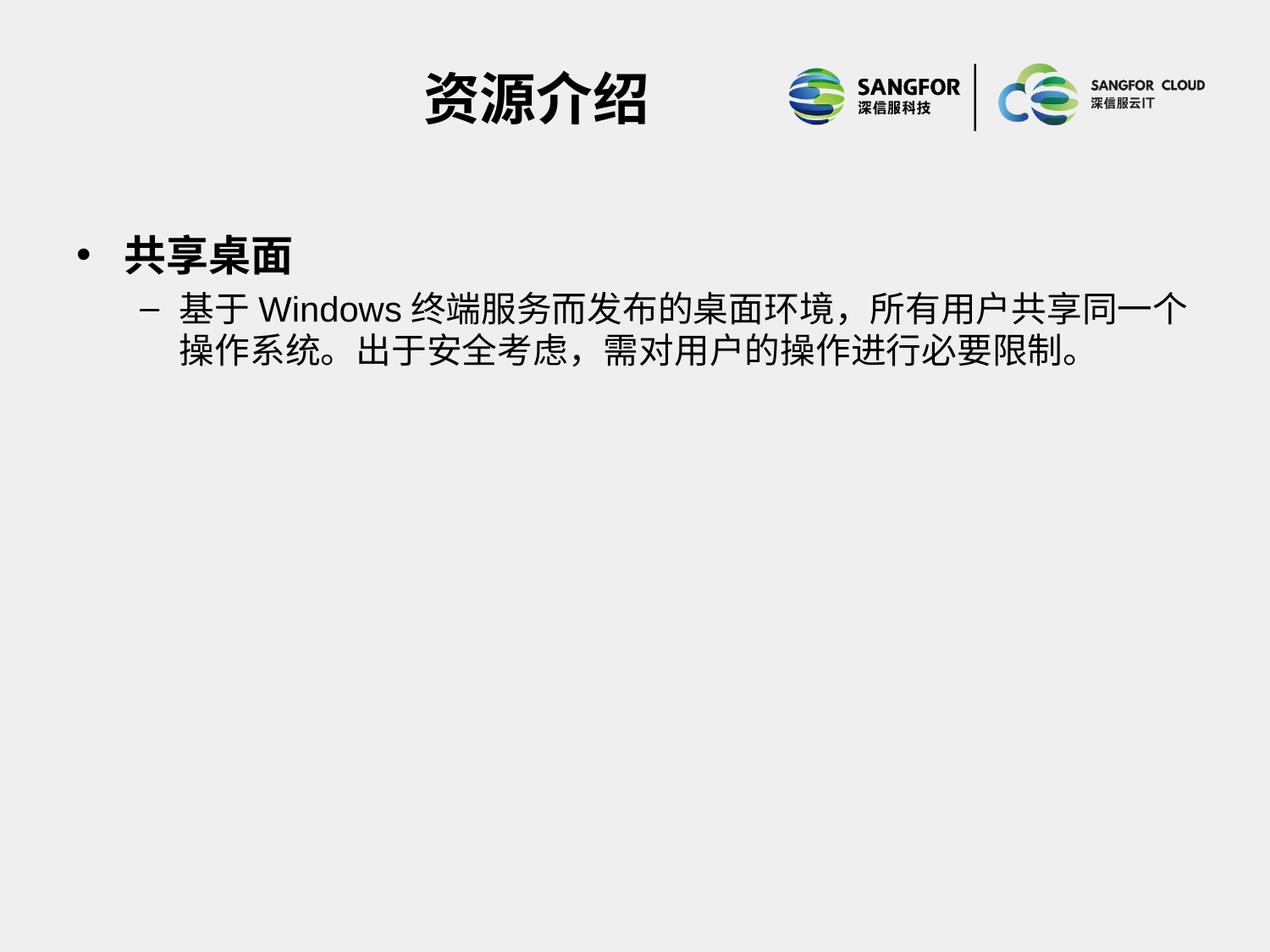

# 资源介绍
共享桌面
基于Windows终端服务而发布的桌面环境，所有用户共享同一个操作系统。出于安全考虑，需对用户的操作进行必要限制。